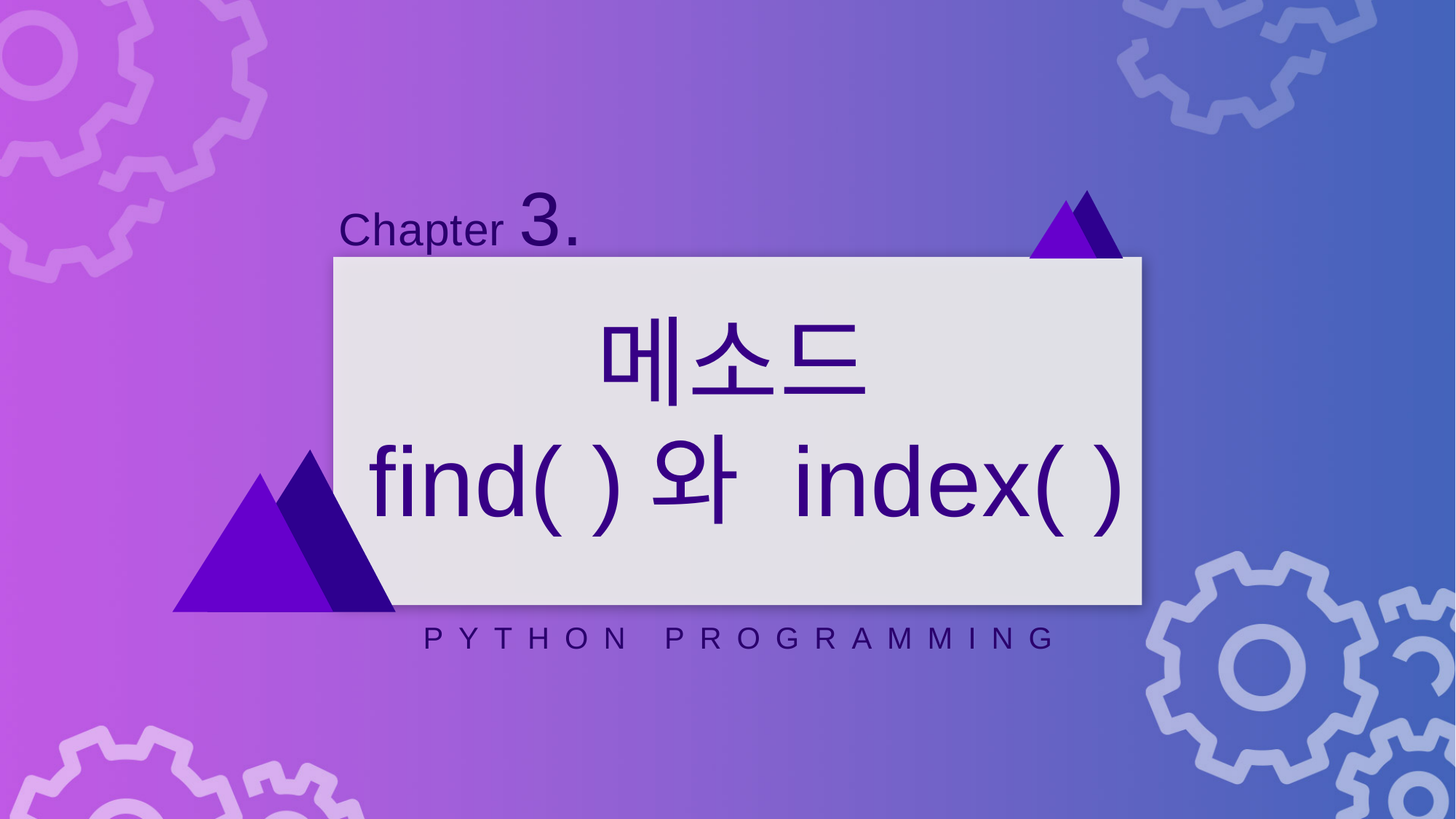

Chapter 3.
메소드
find( )와 index( )